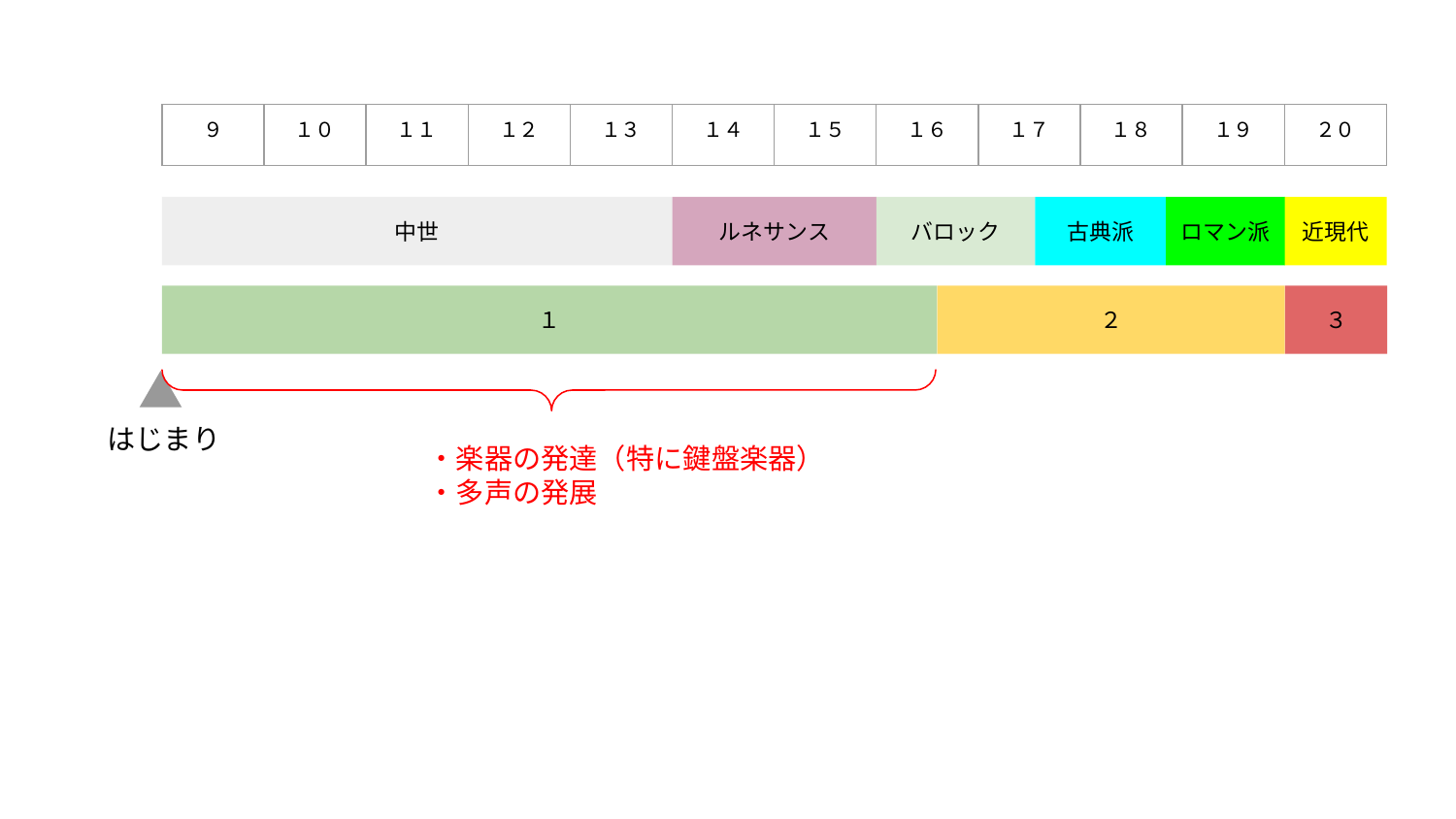

| ９ | １０ | １１ | １２ | １３ | １４ | １５ | １６ | １７ | １８ | １９ | ２０ |
| --- | --- | --- | --- | --- | --- | --- | --- | --- | --- | --- | --- |
中世
ルネサンス
バロック
古典派
ロマン派
近現代
１
２
３

はじまり
・楽器の発達（特に鍵盤楽器）
・多声の発展